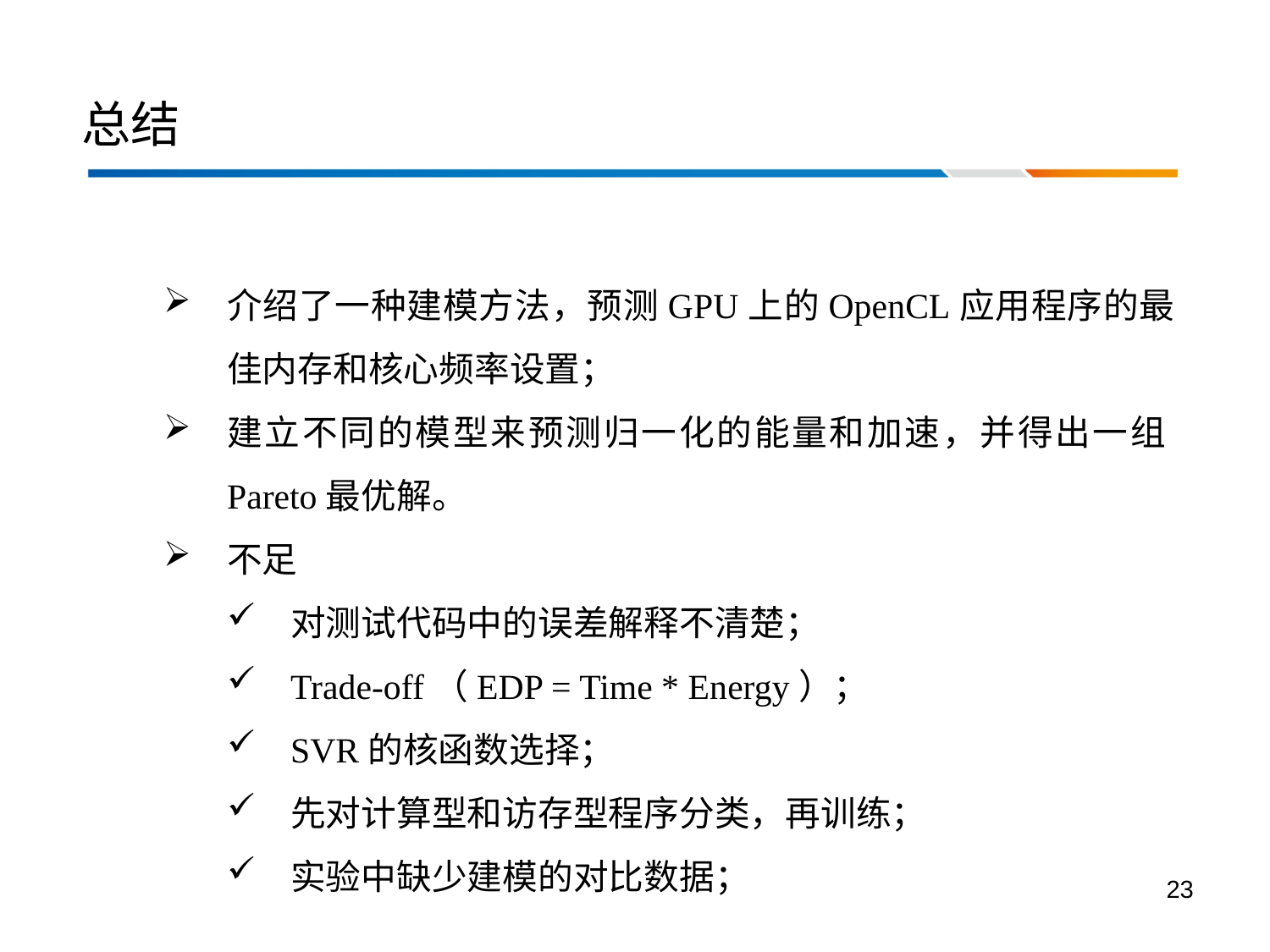

# 总结
介绍了一种建模方法，预测GPU上的OpenCL应用程序的最佳内存和核心频率设置；
建立不同的模型来预测归一化的能量和加速，并得出一组Pareto最优解。
不足
对测试代码中的误差解释不清楚；
Trade-off（EDP = Time * Energy）；
SVR的核函数选择；
先对计算型和访存型程序分类，再训练；
实验中缺少建模的对比数据；
23